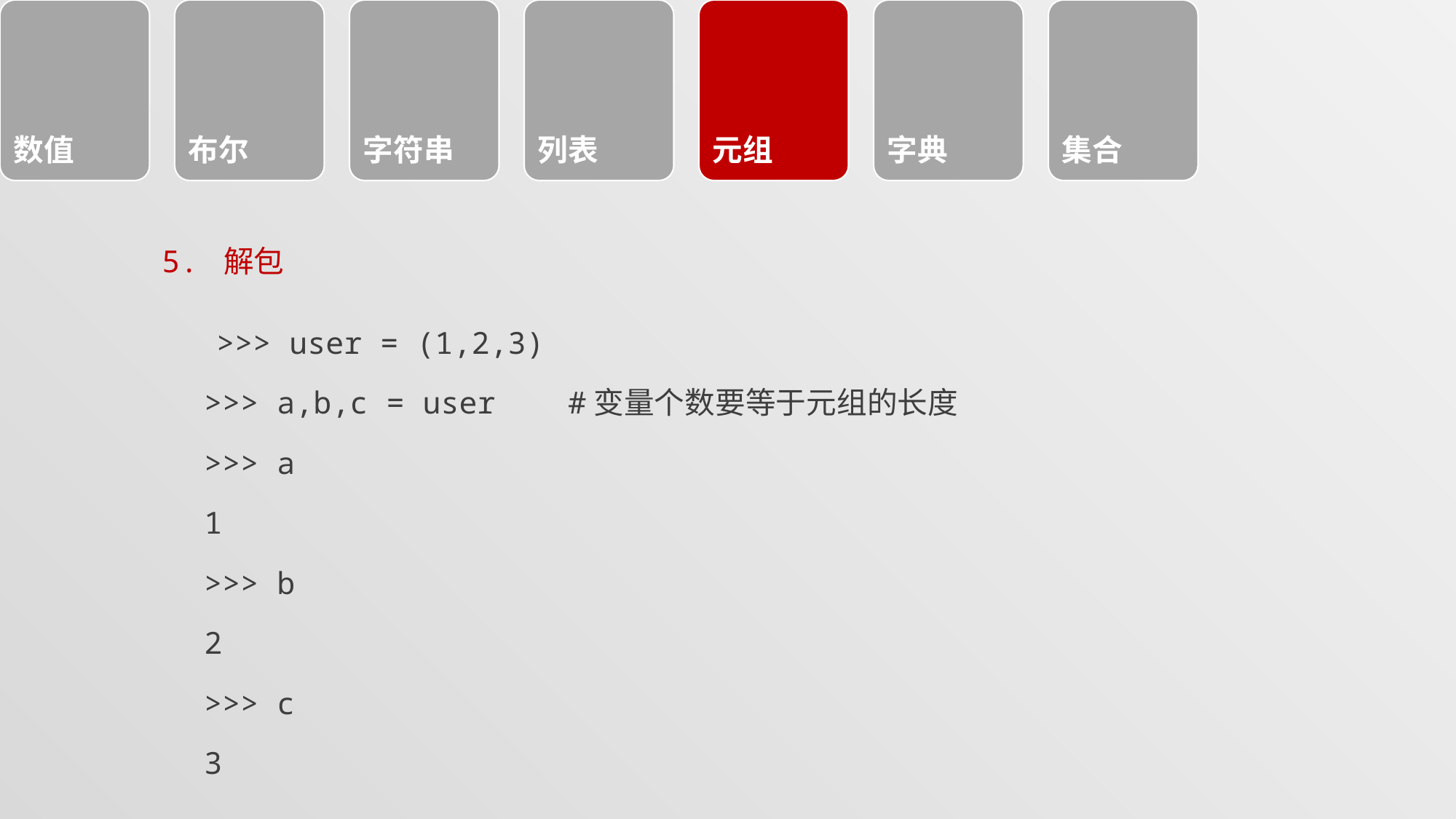

#
5. 解包
   >>> user = (1,2,3)
>>> a,b,c = user    #变量个数要等于元组的长度
>>> a
1
>>> b
2
>>> c
3